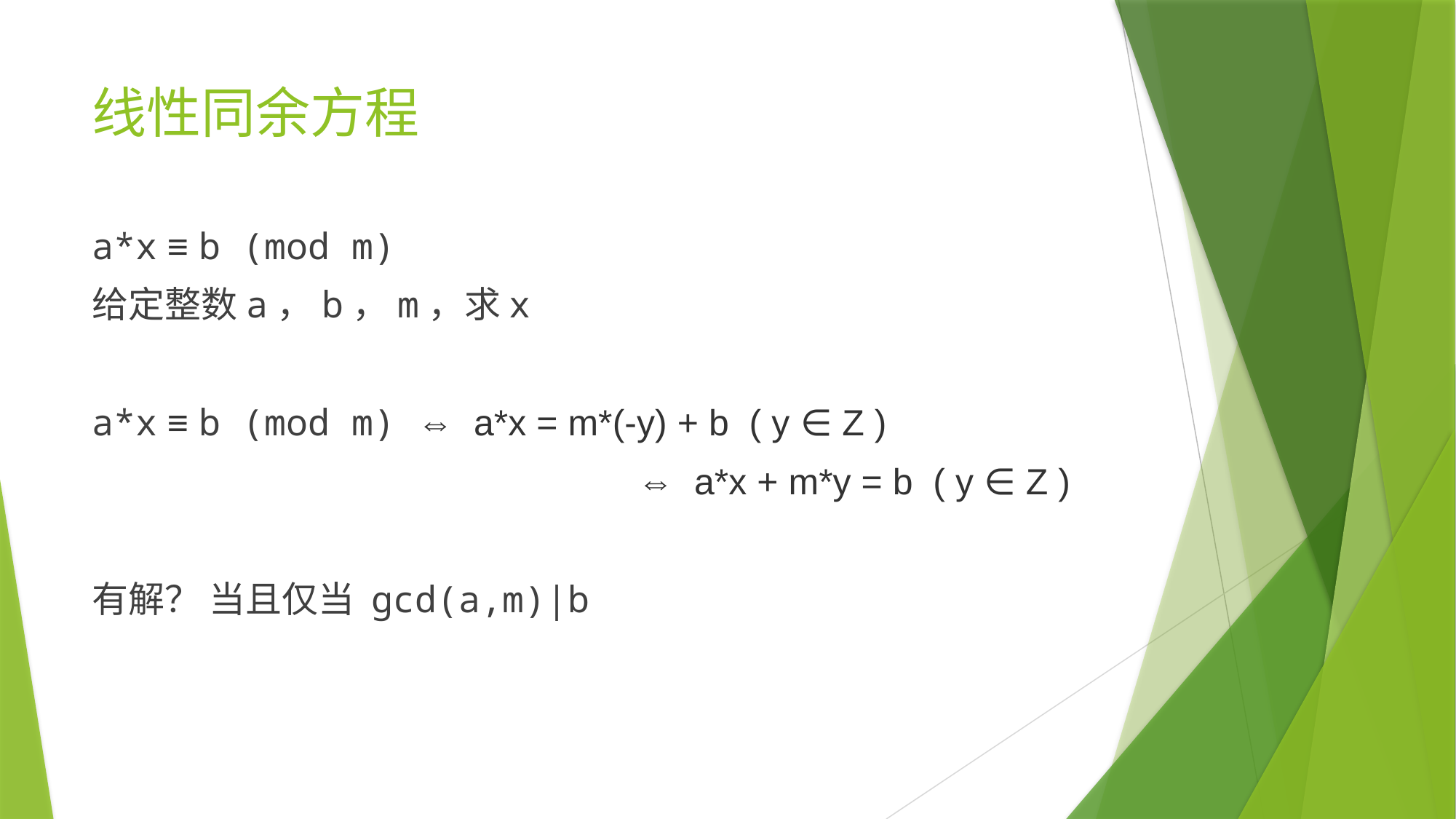

# 线性同余方程
a*x ≡ b (mod m)
给定整数a，b，m，求x

a*x ≡ b (mod m) ⇔  a*x = m*(-y) + b  ( y ∈ Z )
					⇔  a*x + m*y = b  ( y ∈ Z )

有解？ 当且仅当 gcd(a,m)|b